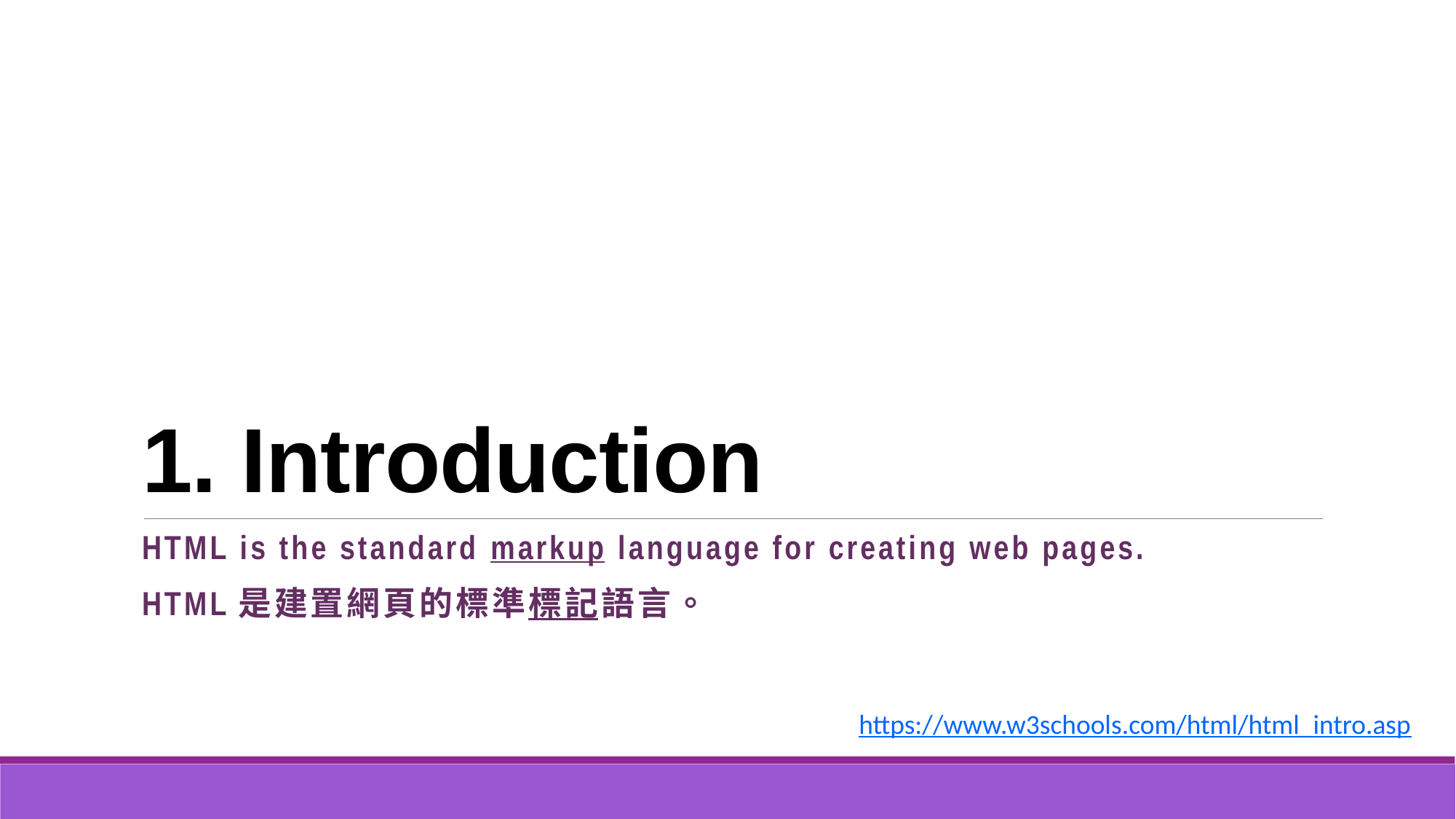

# 1. Introduction
HTML is the standard markup language for creating web pages.
HTML是建置網頁的標準標記語言。
https://www.w3schools.com/html/html_intro.asp